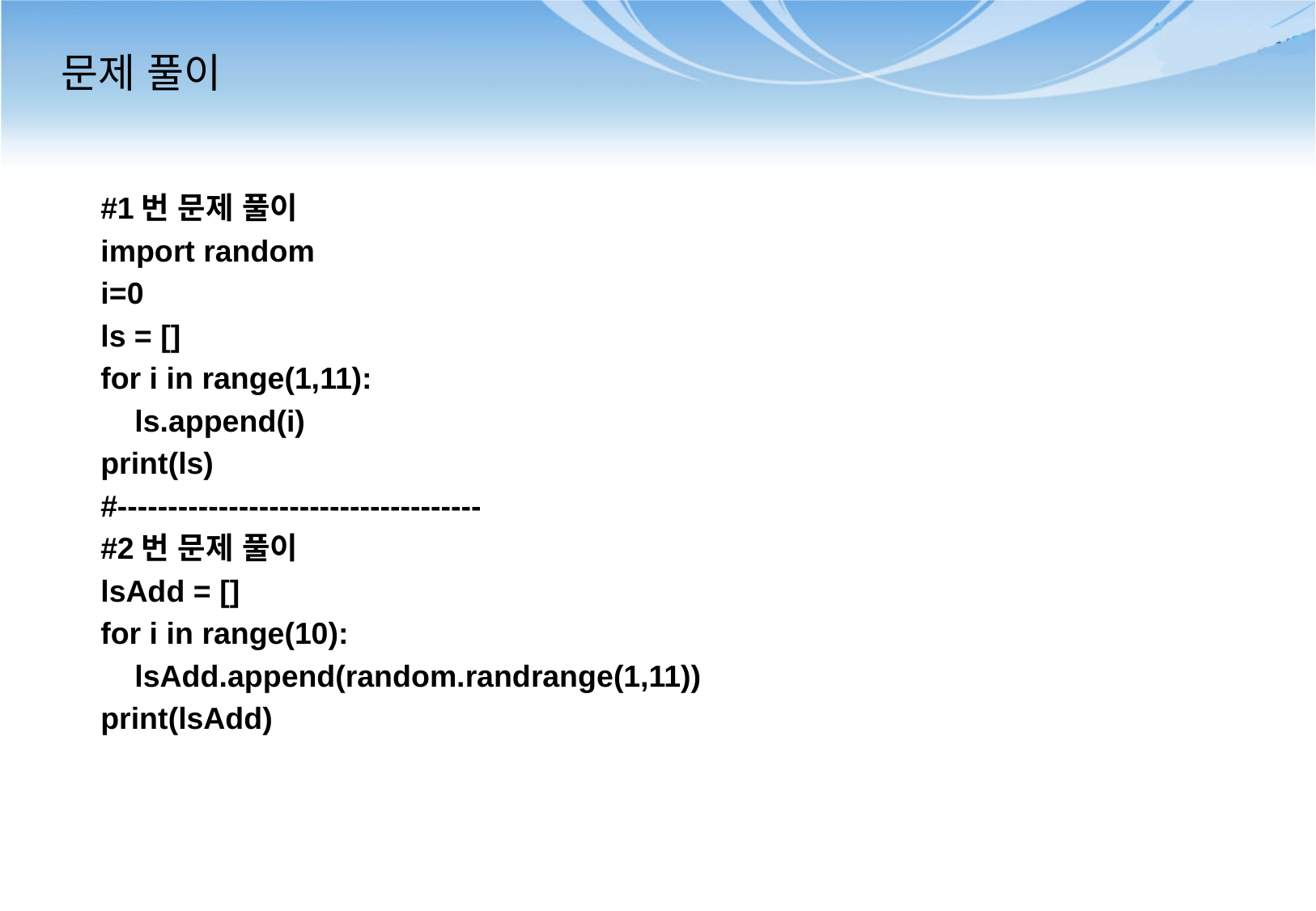

# 문제 풀이
#1번 문제 풀이
import random
i=0
ls = []
for i in range(1,11):
    ls.append(i)
print(ls)
#------------------------------------
#2번 문제 풀이
lsAdd = []
for i in range(10):
    lsAdd.append(random.randrange(1,11))
print(lsAdd)